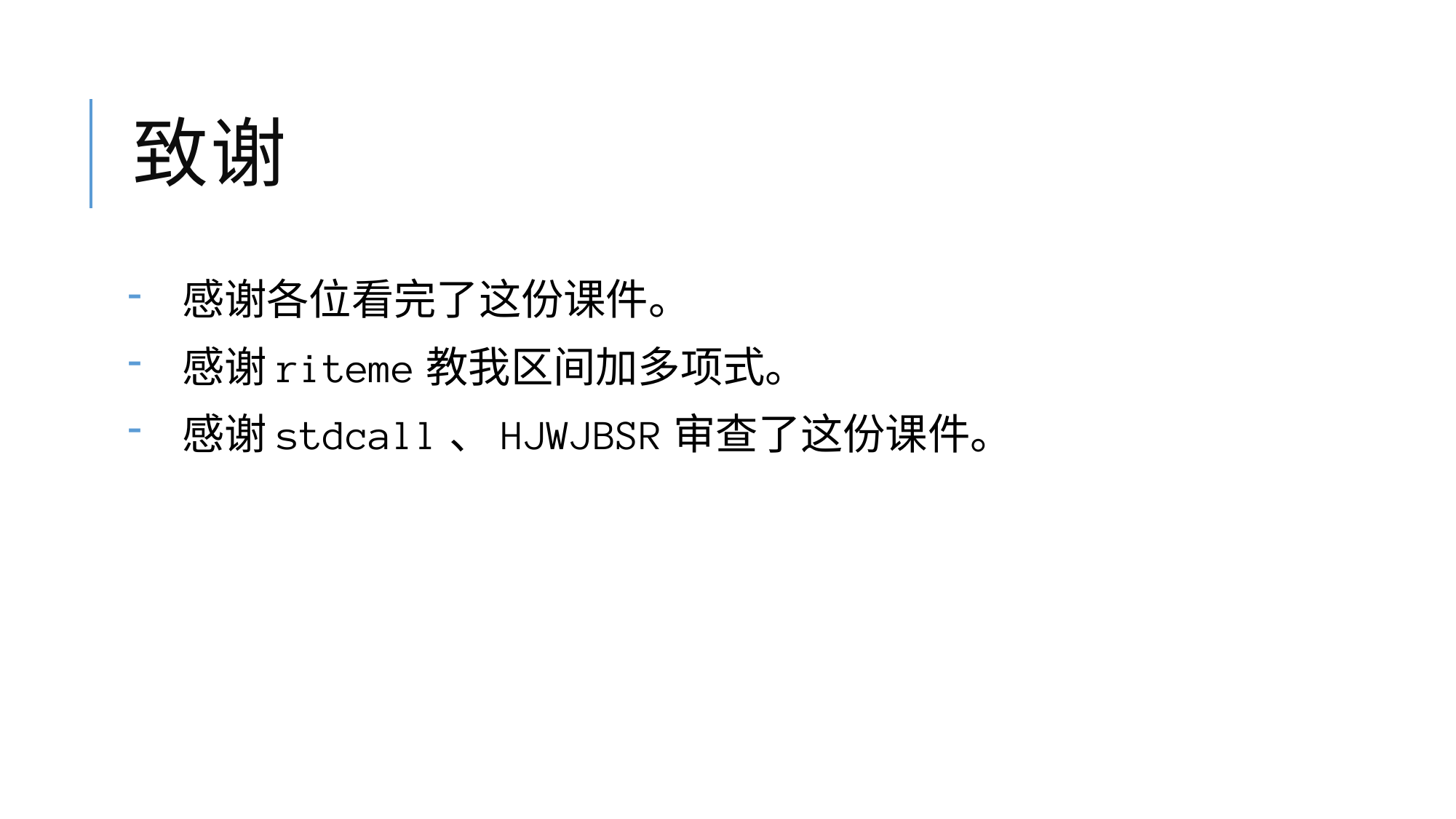

# 致谢
感谢各位看完了这份课件。
感谢riteme教我区间加多项式。
感谢stdcall、HJWJBSR审查了这份课件。